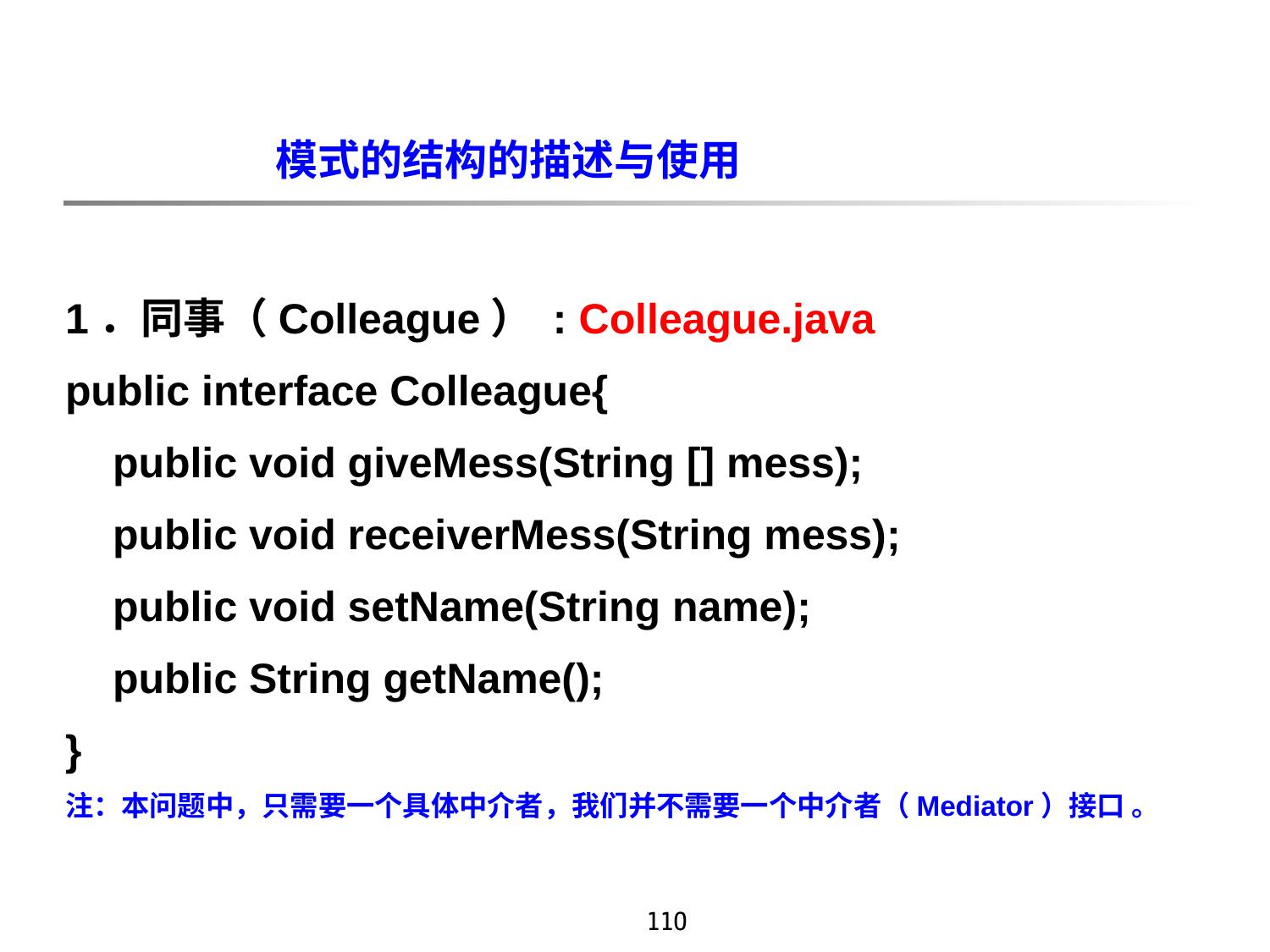

模式的结构的描述与使用

1．同事（Colleague） : Colleague.java
public interface Colleague{
    public void giveMess(String [] mess);
    public void receiverMess(String mess);
    public void setName(String name);
    public String getName();
}
注：本问题中，只需要一个具体中介者，我们并不需要一个中介者（Mediator）接口 。

110